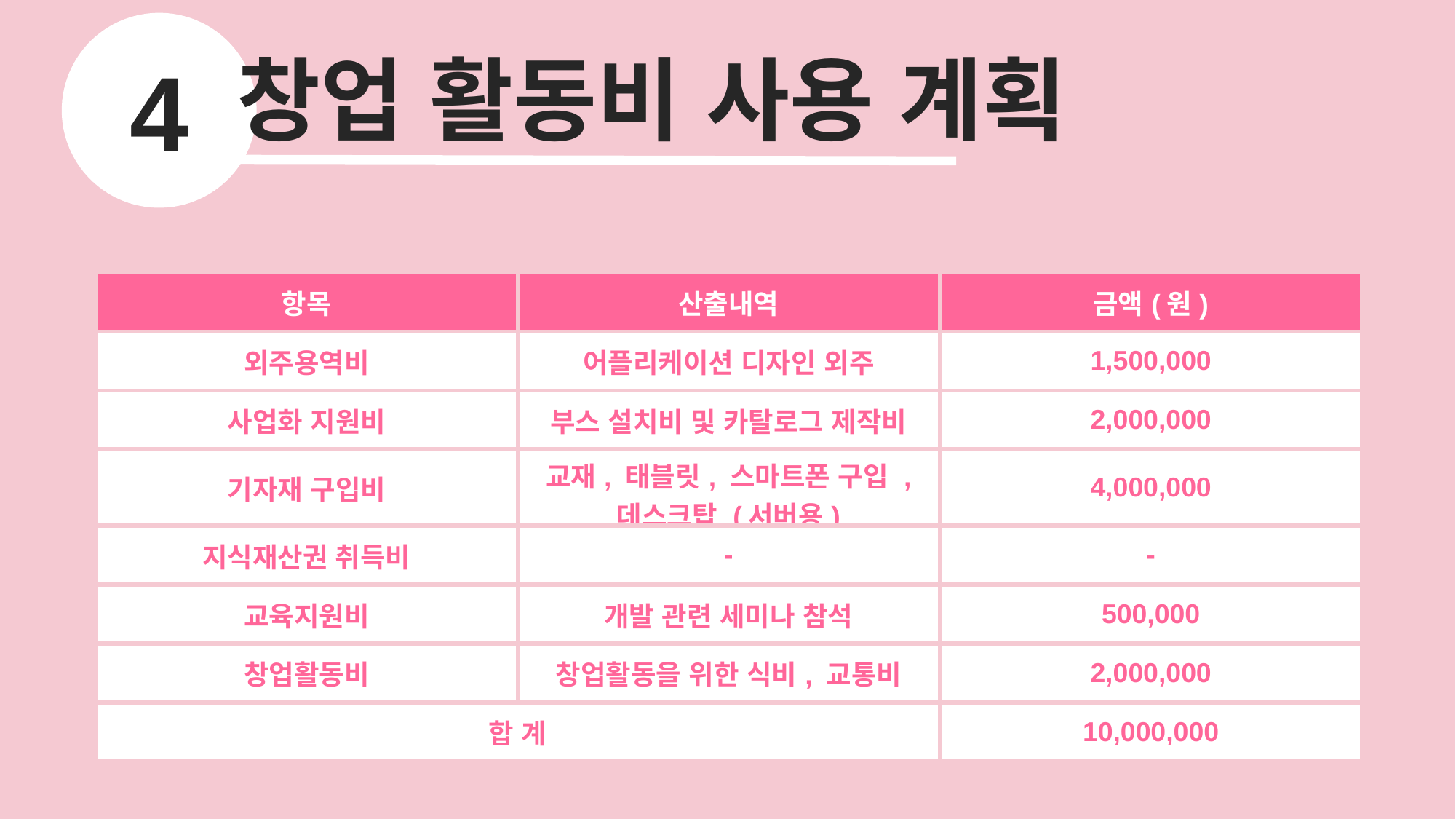

창업 활동비 사용 계획
4
| 항목 | 산출내역 | 금액(원) |
| --- | --- | --- |
| 외주용역비 | 어플리케이션 디자인 외주 | 1,500,000 |
| 사업화 지원비 | 부스 설치비 및 카탈로그 제작비 | 2,000,000 |
| 기자재 구입비 | 교재, 태블릿, 스마트폰 구입 , 데스크탑 (서버용) | 4,000,000 |
| 지식재산권 취득비 | - | - |
| 교육지원비 | 개발 관련 세미나 참석 | 500,000 |
| 창업활동비 | 창업활동을 위한 식비, 교통비 | 2,000,000 |
| 합 계 |  | 10,000,000 |